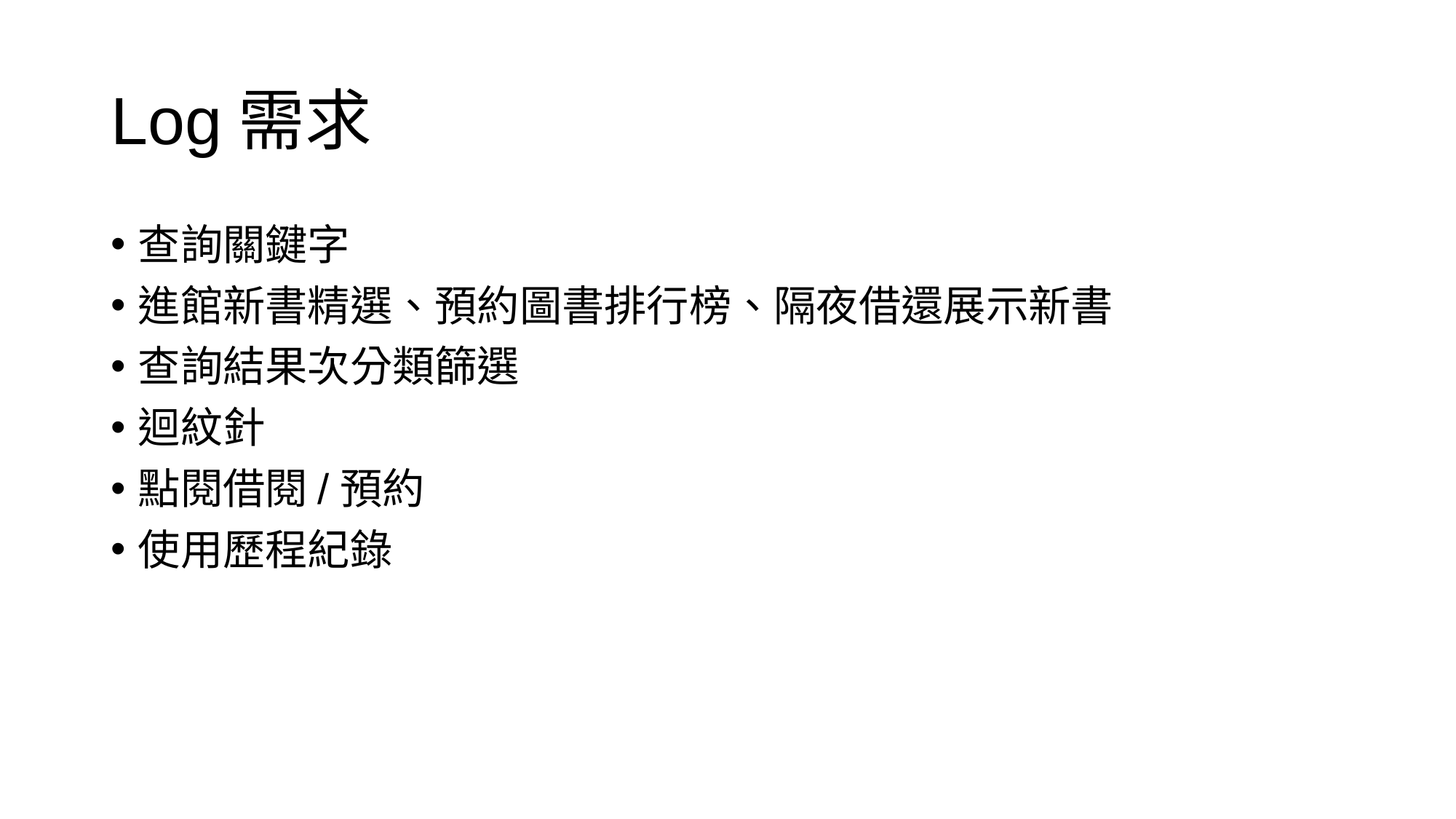

# Log需求
查詢關鍵字
進館新書精選、預約圖書排行榜、隔夜借還展示新書
查詢結果次分類篩選
迴紋針
點閱借閱/預約
使用歷程紀錄